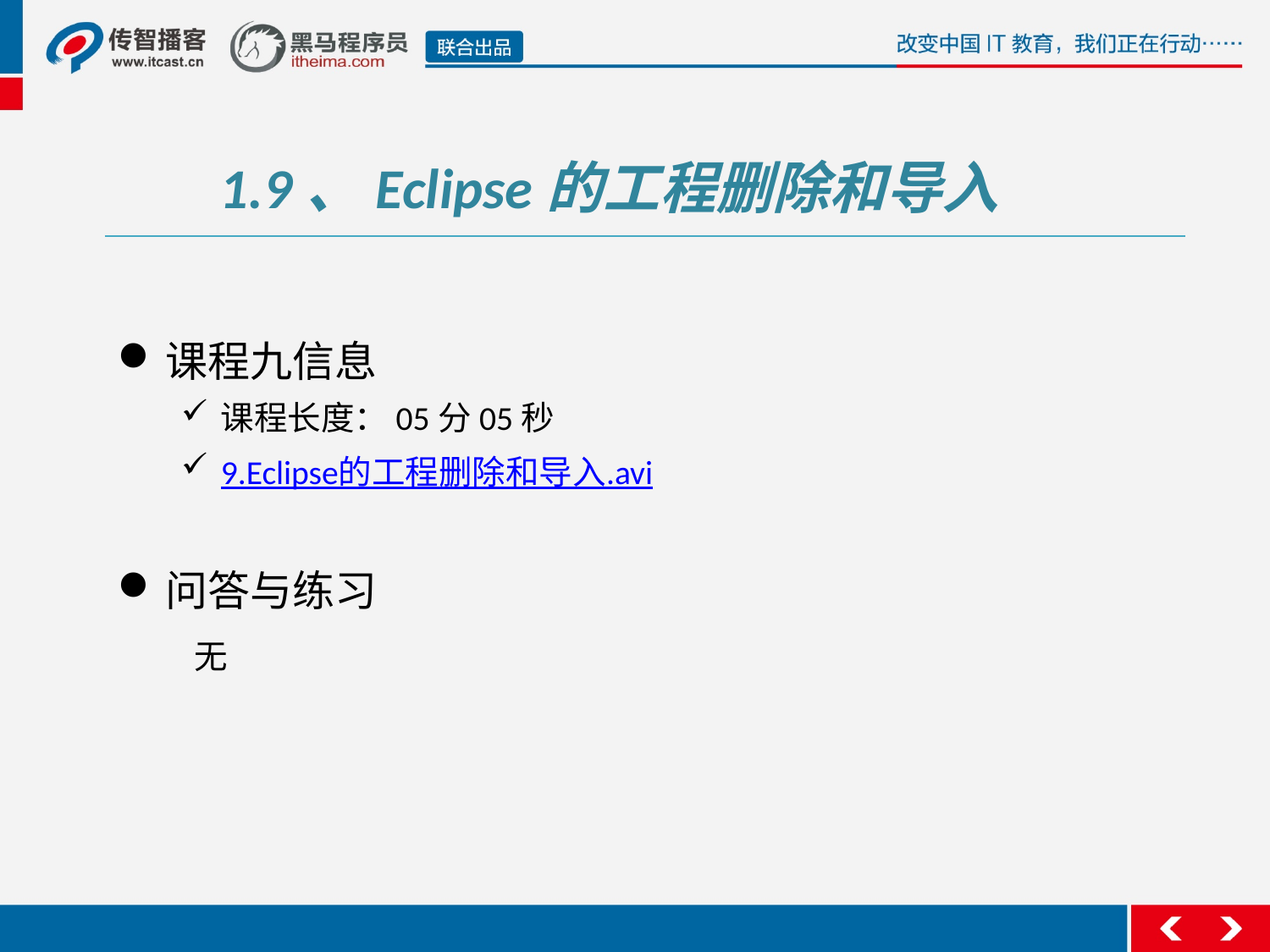

1.9、Eclipse的工程删除和导入

课程九信息
课程长度：05分05秒
9.Eclipse的工程删除和导入.avi

问答与练习
       无